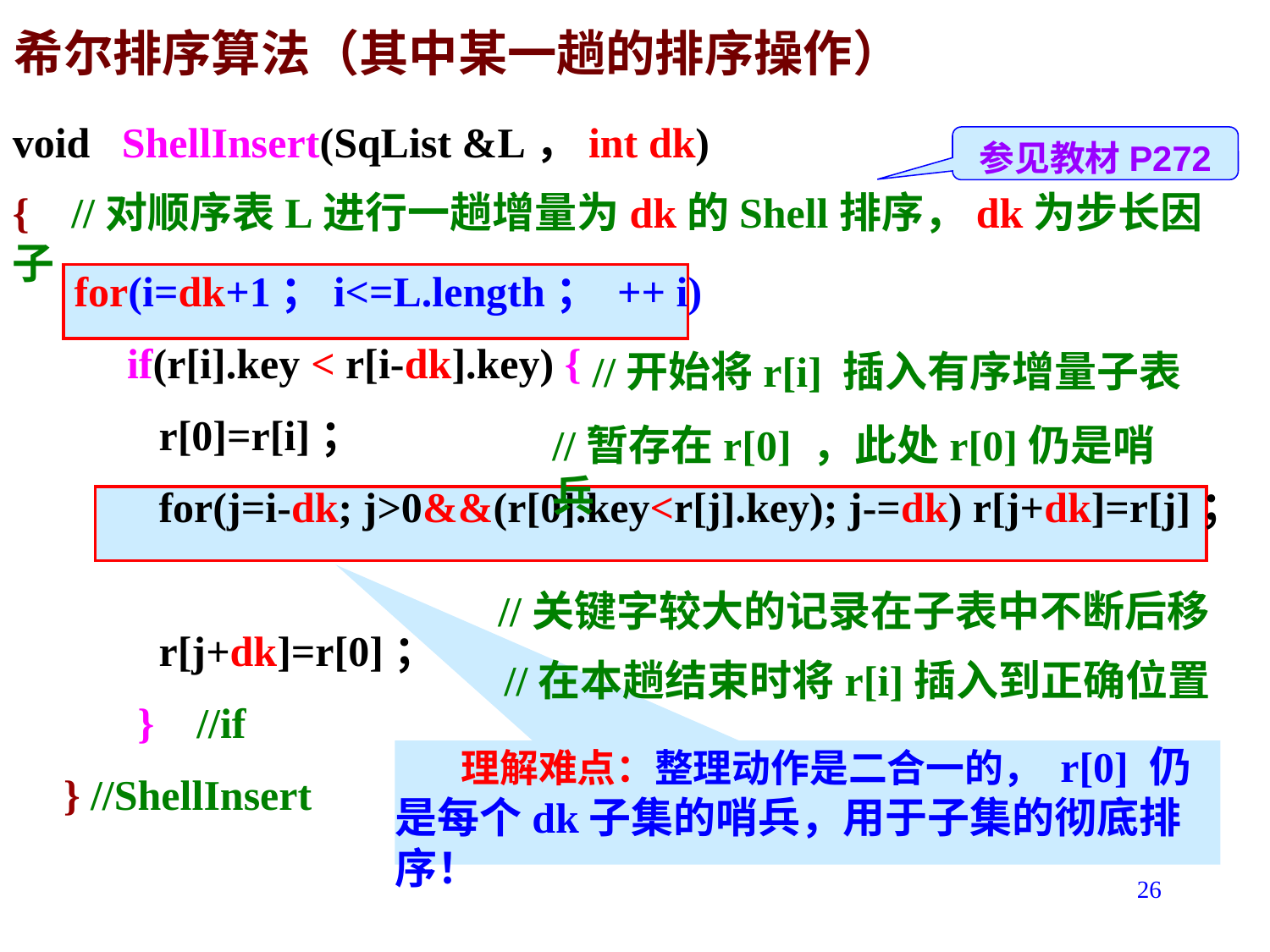

# 希尔排序算法（其中某一趟的排序操作）
void   ShellInsert(SqList &L，int dk)
参见教材P272
{    //对顺序表L进行一趟增量为dk的Shell排序，dk为步长因子

 for(i=dk+1；i<=L.length； ++ i)
      if(r[i].key < r[i-dk].key) {
         r[0]=r[i]；
         for(j=i-dk; j>0&&(r[0].key<r[j].key); j-=dk) r[j+dk]=r[j]；

         r[j+dk]=r[0]；
       }    //if
} //ShellInsert
//开始将r[i] 插入有序增量子表
//暂存在r[0] ，此处r[0]仍是哨兵

//关键字较大的记录在子表中不断后移
//在本趟结束时将r[i]插入到正确位置
理解难点：整理动作是二合一的， r[0] 仍是每个dk子集的哨兵，用于子集的彻底排序！
26